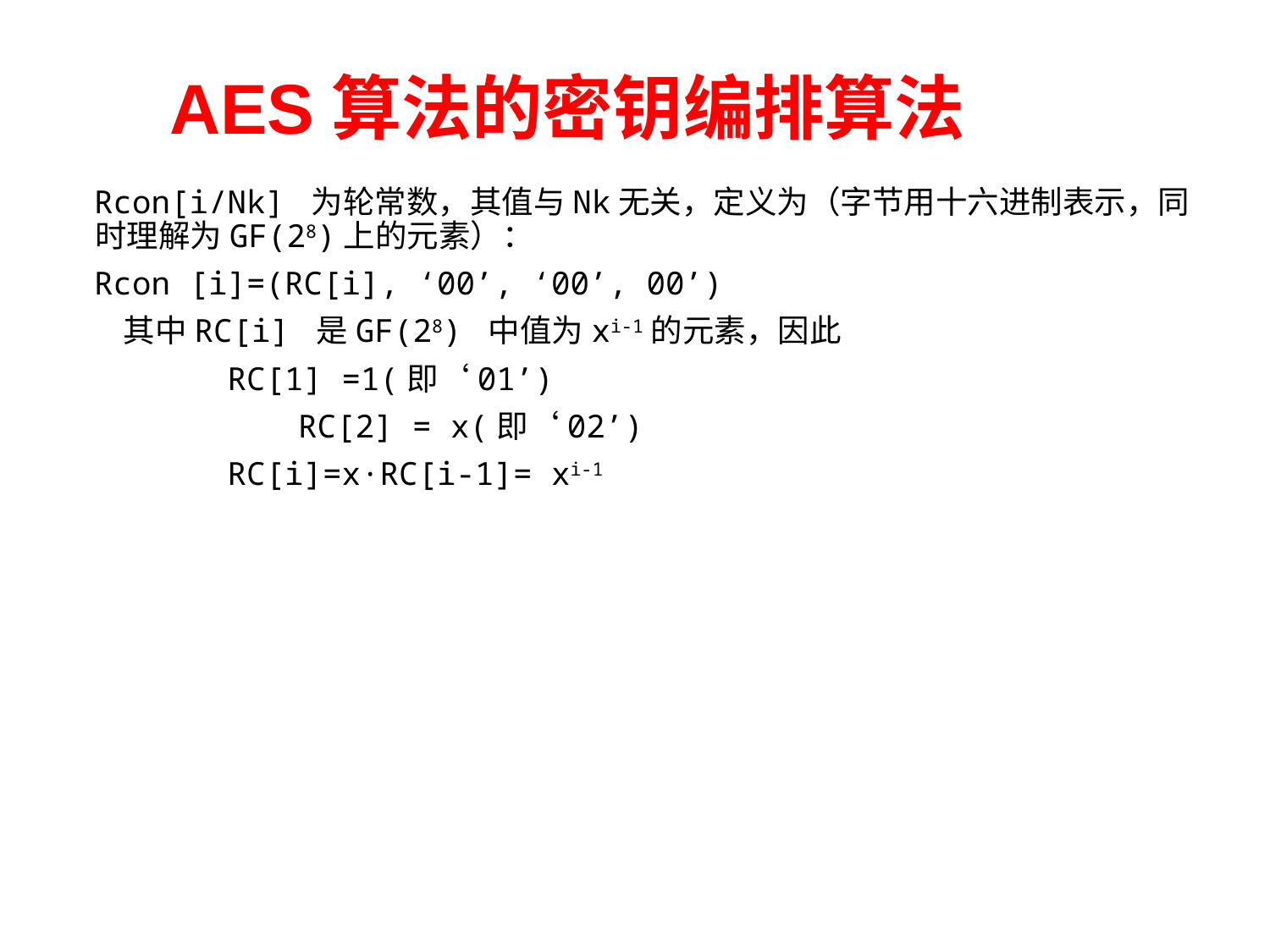

AES算法的密钥编排算法
Rcon[i/Nk] 为轮常数，其值与Nk无关，定义为（字节用十六进制表示，同时理解为GF(28)上的元素）：
Rcon [i]=(RC[i], ‘00’, ‘00’, 00’)
   其中RC[i] 是GF(28) 中值为xi-1的元素，因此
       RC[1] =1(即‘01’)
		    RC[2] = x(即‘02’)
       RC[i]=x·RC[i-1]= xi-1